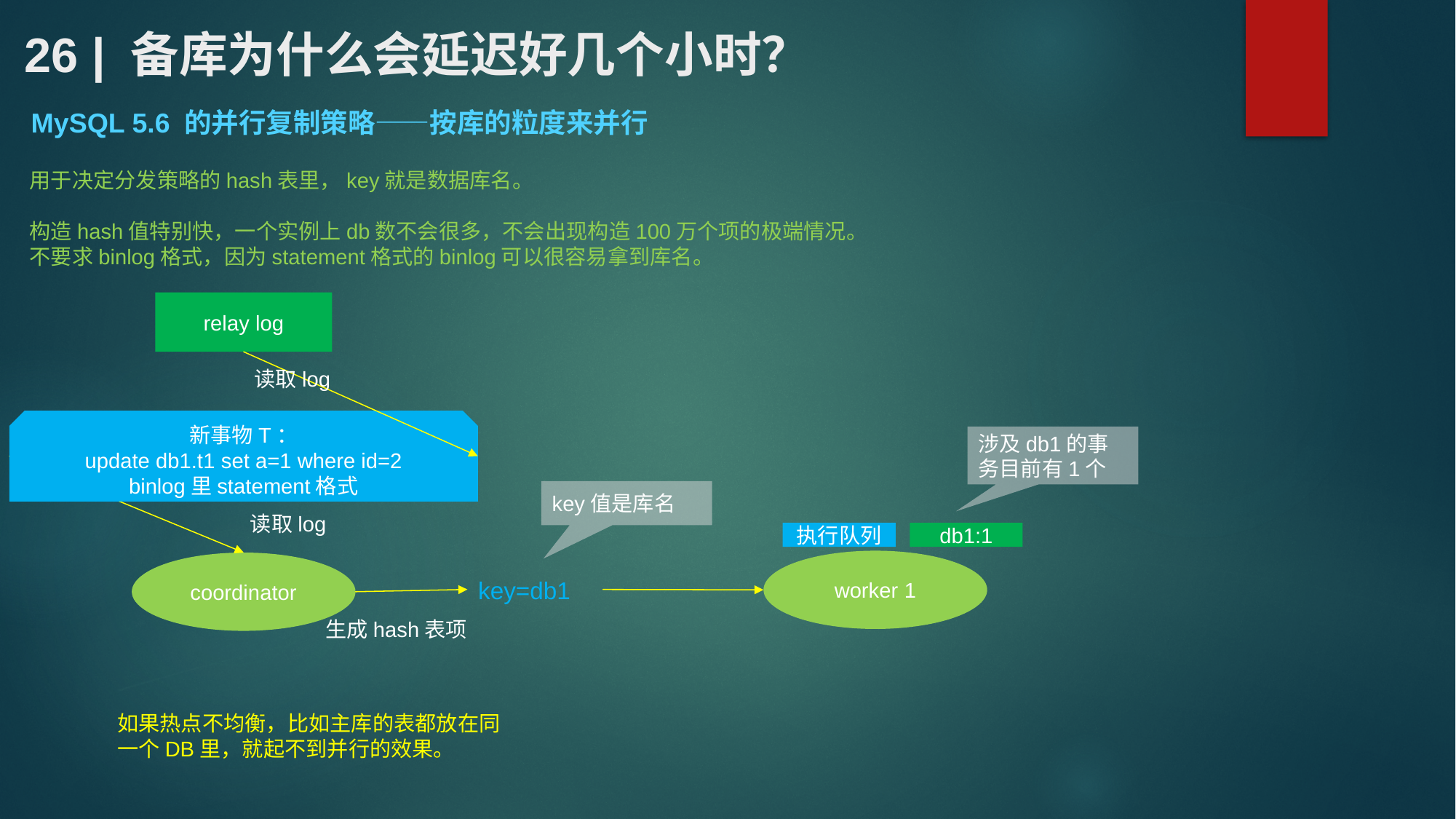

# 26 | 备库为什么会延迟好几个小时？
MySQL 5.6 的并行复制策略——按库的粒度来并行
用于决定分发策略的hash表里，key就是数据库名。

构造hash值特别快，一个实例上db数不会很多，不会出现构造100万个项的极端情况。
不要求binlog格式，因为statement格式的binlog可以很容易拿到库名。
relay log
读取log
新事物T：
update db1.t1 set a=1 where id=2
binlog里statement格式
涉及db1的事务目前有1个
key值是库名
读取log
执行队列
db1:1
worker 1
coordinator
key=db1
生成hash表项
如果热点不均衡，比如主库的表都放在同一个DB里，就起不到并行的效果。